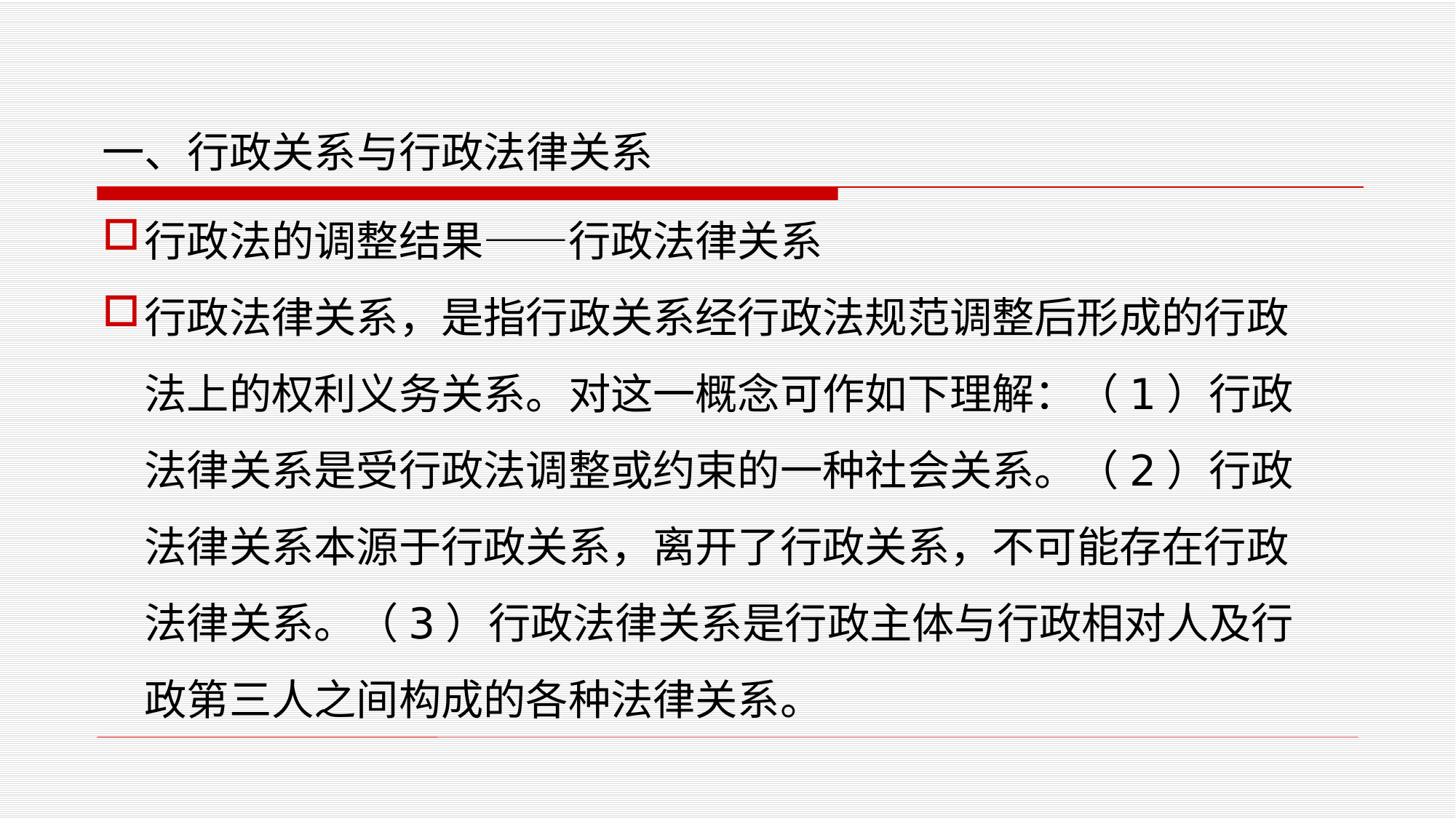

# 一、行政关系与行政法律关系
行政法的调整结果——行政法律关系
行政法律关系，是指行政关系经行政法规范调整后形成的行政法上的权利义务关系。对这一概念可作如下理解：（1）行政法律关系是受行政法调整或约束的一种社会关系。（2）行政法律关系本源于行政关系，离开了行政关系，不可能存在行政法律关系。（3）行政法律关系是行政主体与行政相对人及行政第三人之间构成的各种法律关系。